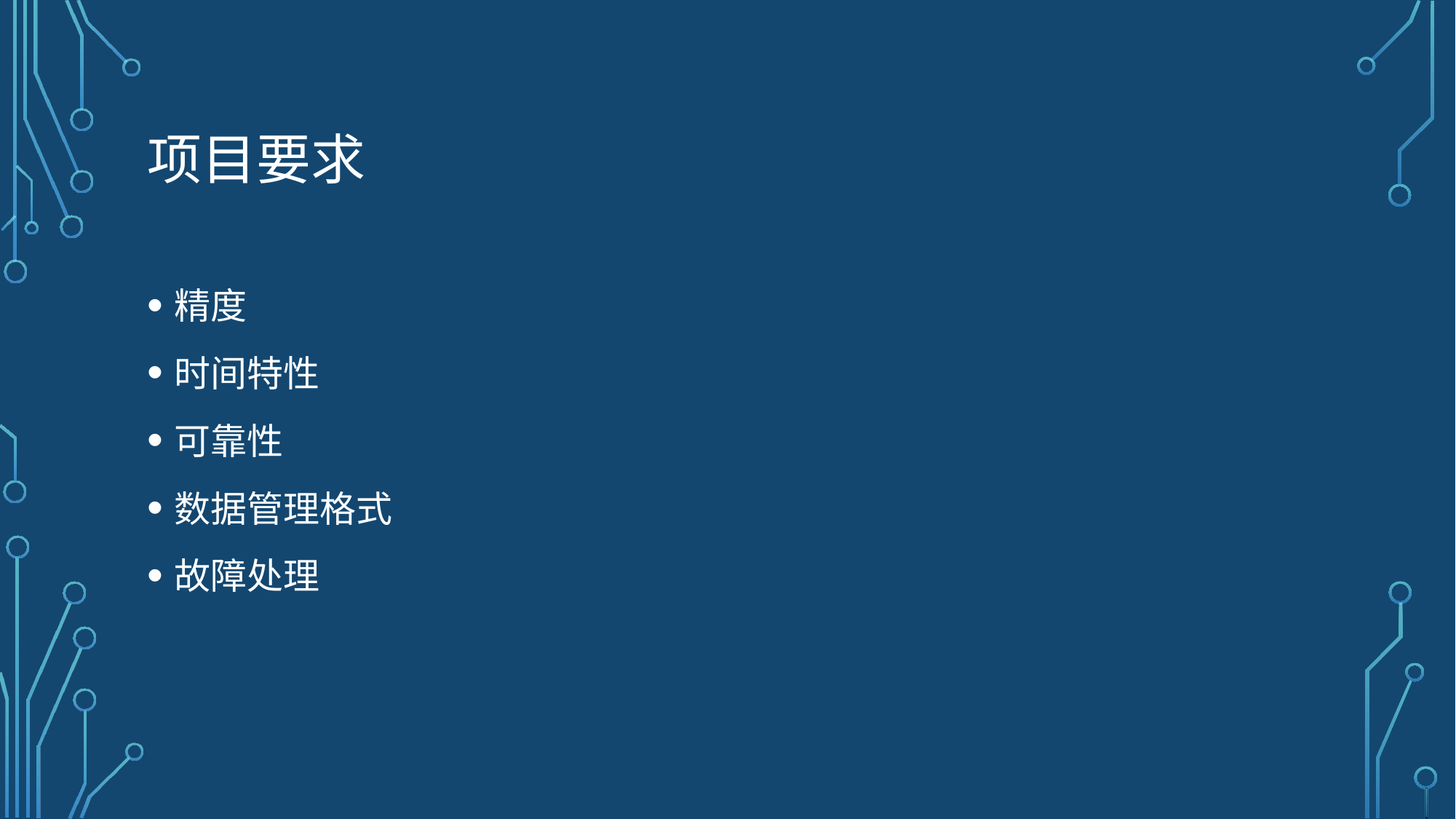

# 项目要求
精度
时间特性
可靠性
数据管理格式
故障处理